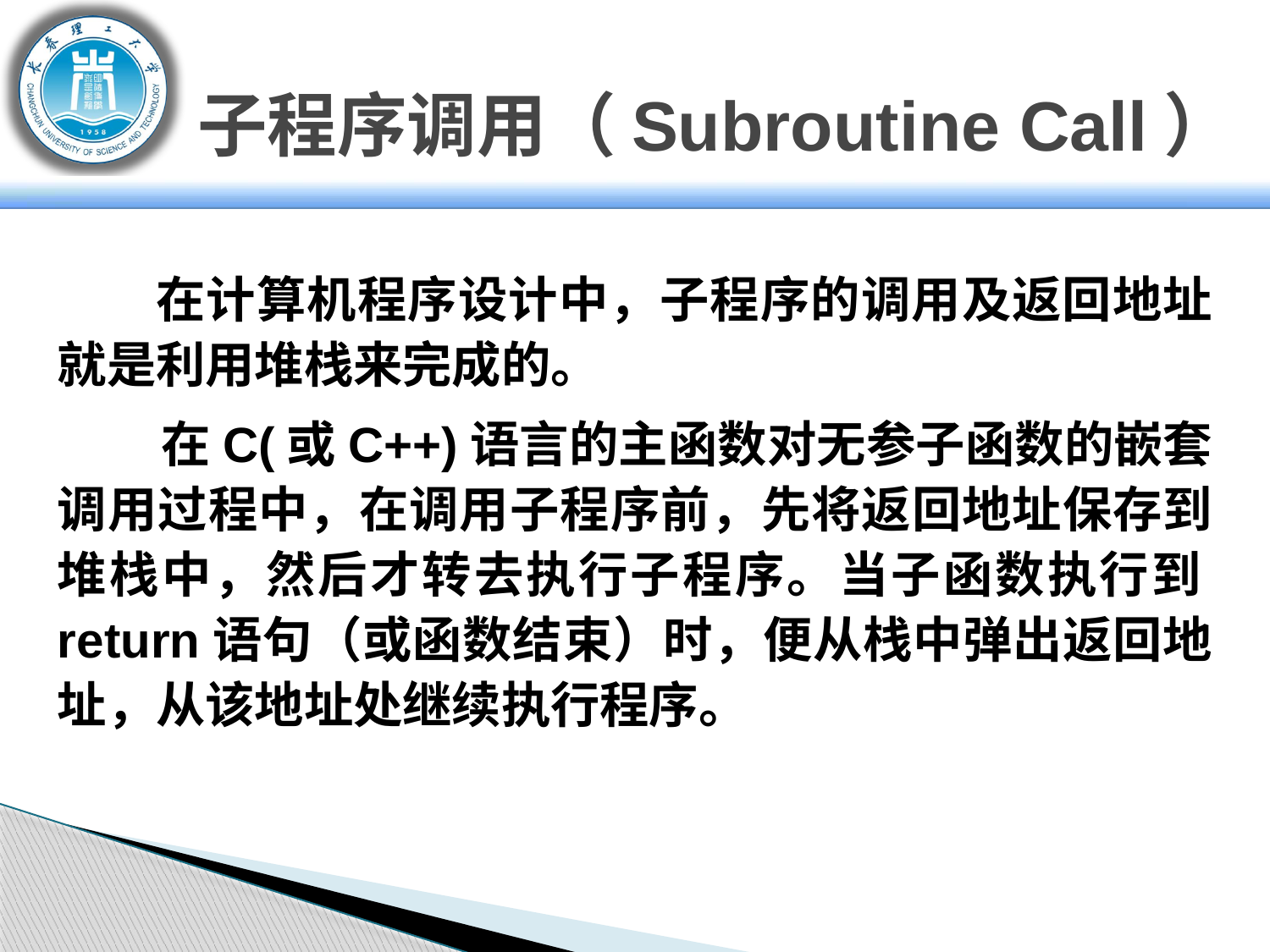

# 子程序调用（Subroutine Call）
       在计算机程序设计中，子程序的调用及返回地址就是利用堆栈来完成的。
        在C(或C++)语言的主函数对无参子函数的嵌套调用过程中，在调用子程序前，先将返回地址保存到堆栈中，然后才转去执行子程序。当子函数执行到return语句（或函数结束）时，便从栈中弹出返回地址，从该地址处继续执行程序。